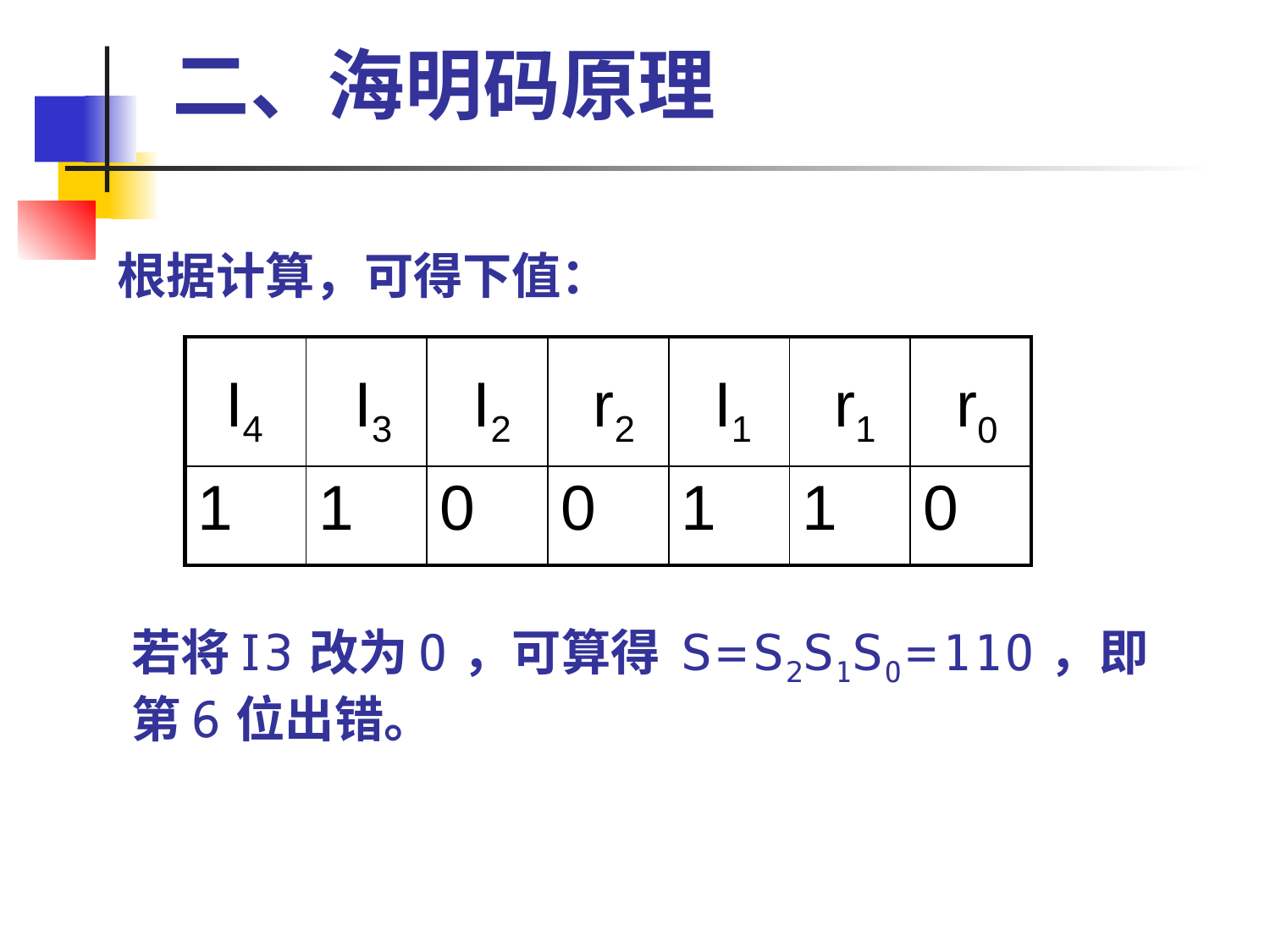

二、海明码原理
根据计算，可得下值：

|  |  |  |  |  |  |  |
| --- | --- | --- | --- | --- | --- | --- |
| 1 | 1 | 0 | 0 | 1 | 1 | 0 |
I4
I3
I2
r2
I1
r1
r0
若将I3改为0，可算得 S=S2S1S0=110，即第6位出错。

14